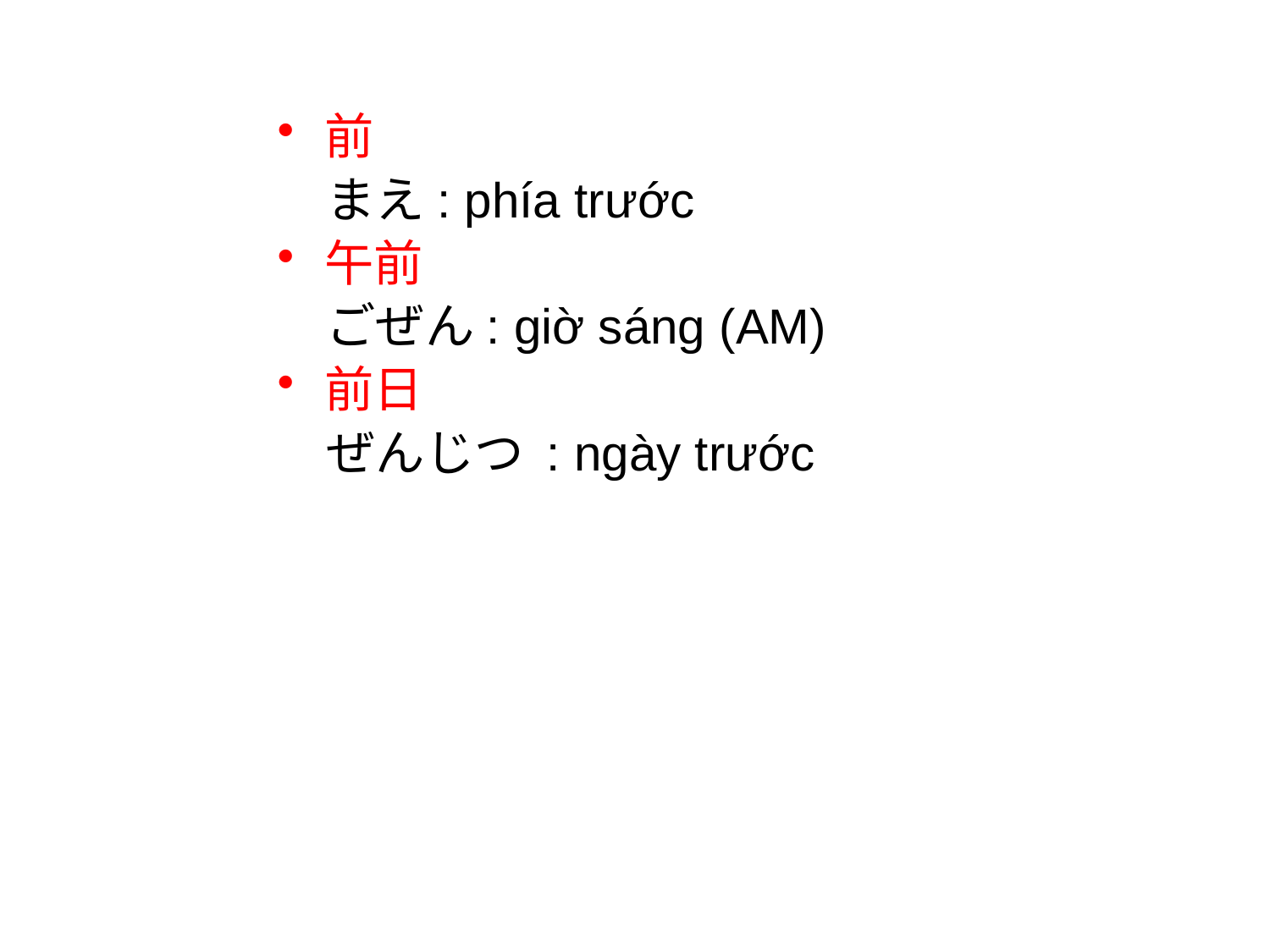

前
　まえ: phía trước
午前
　ごぜん: giờ sáng (AM)
前日
　ぜんじつ : ngày trước